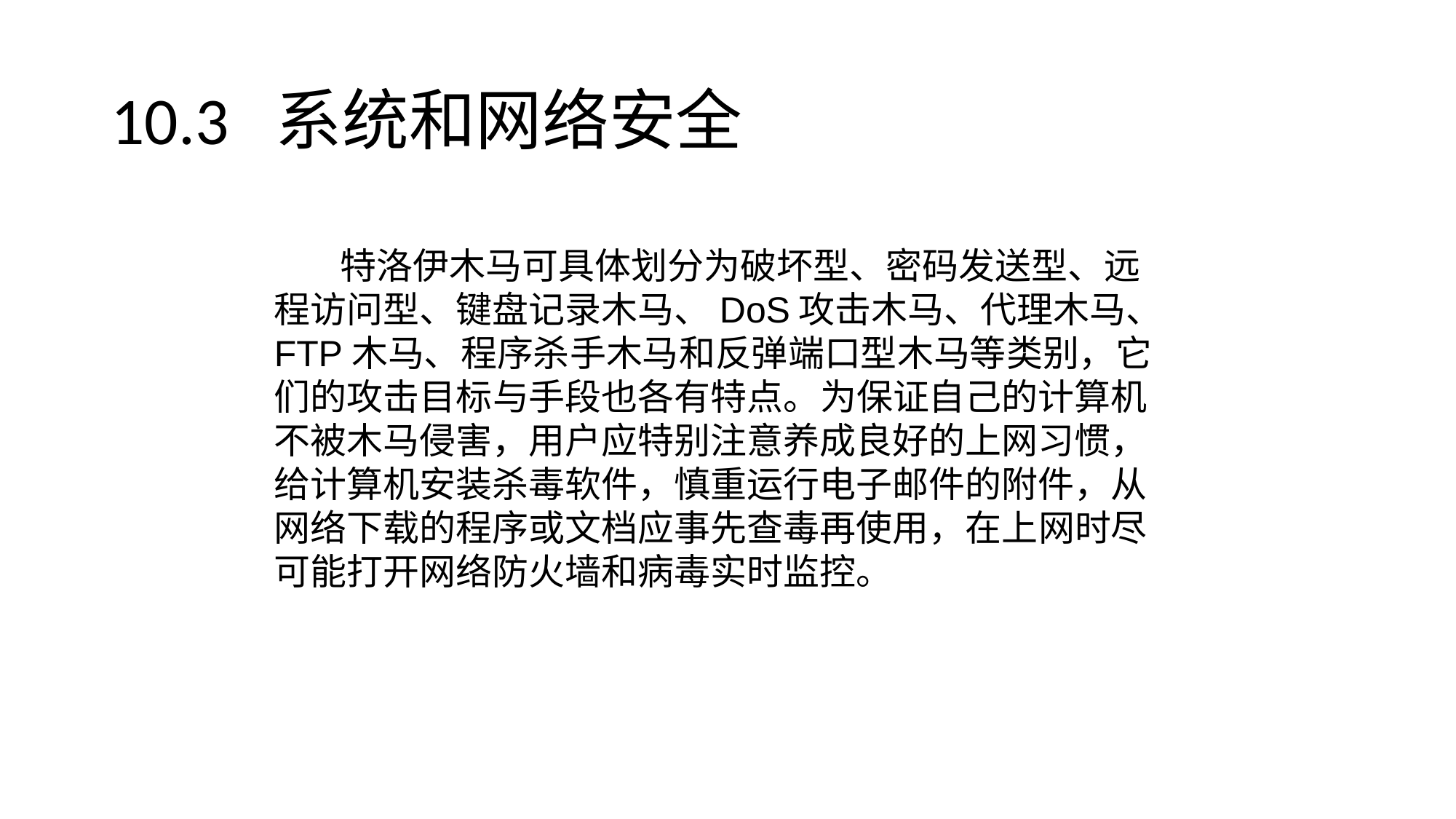

10.3  系统和网络安全
       特洛伊木马可具体划分为破坏型、密码发送型、远程访问型、键盘记录木马、DoS攻击木马、代理木马、FTP木马、程序杀手木马和反弹端口型木马等类别，它们的攻击目标与手段也各有特点。为保证自己的计算机不被木马侵害，用户应特别注意养成良好的上网习惯，给计算机安装杀毒软件，慎重运行电子邮件的附件，从网络下载的程序或文档应事先查毒再使用，在上网时尽可能打开网络防火墙和病毒实时监控。
4